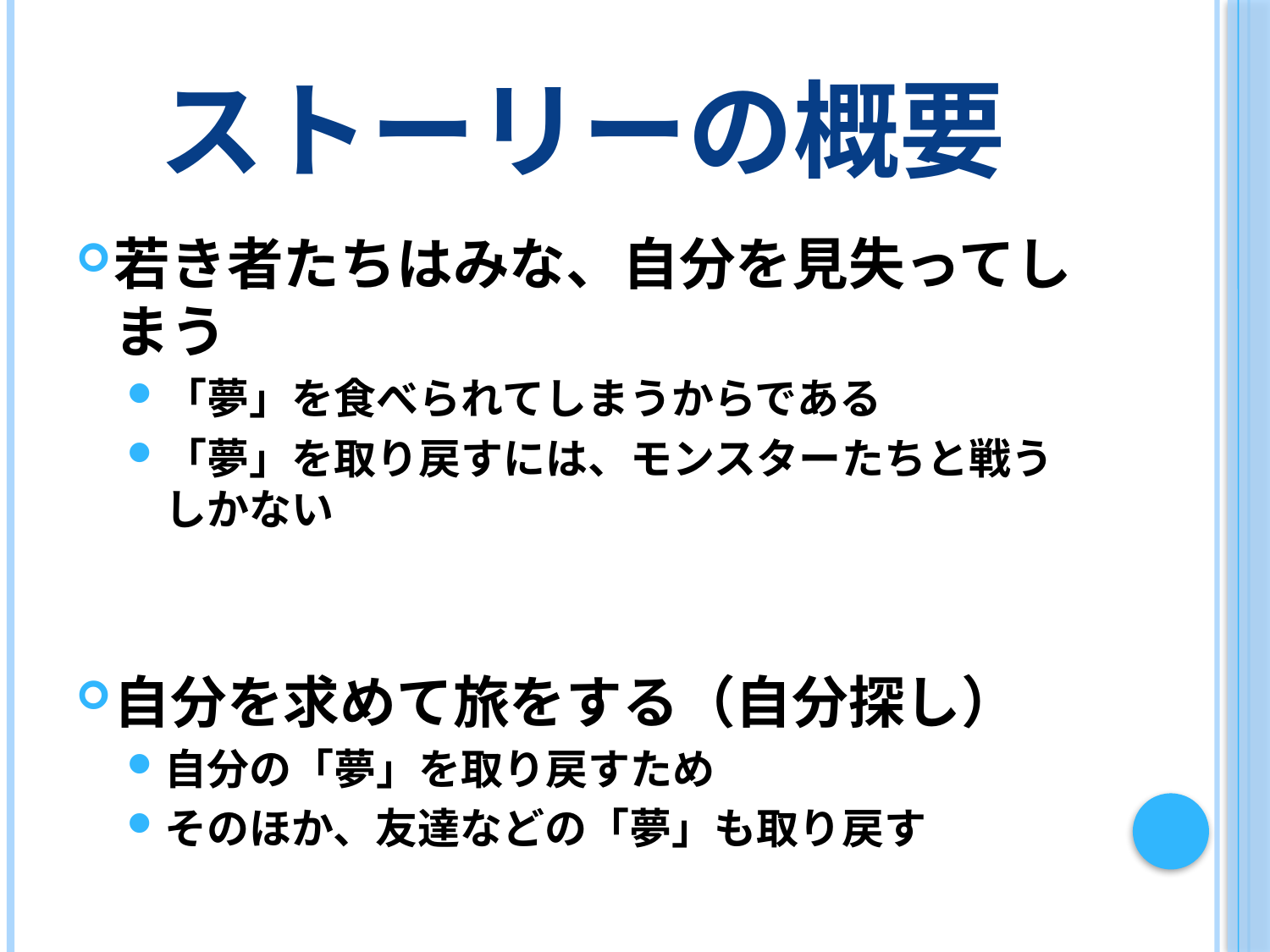

# ストーリーの概要
若き者たちはみな、自分を見失ってしまう
「夢」を食べられてしまうからである
「夢」を取り戻すには、モンスターたちと戦うしかない

自分を求めて旅をする（自分探し）
自分の「夢」を取り戻すため
そのほか、友達などの「夢」も取り戻す